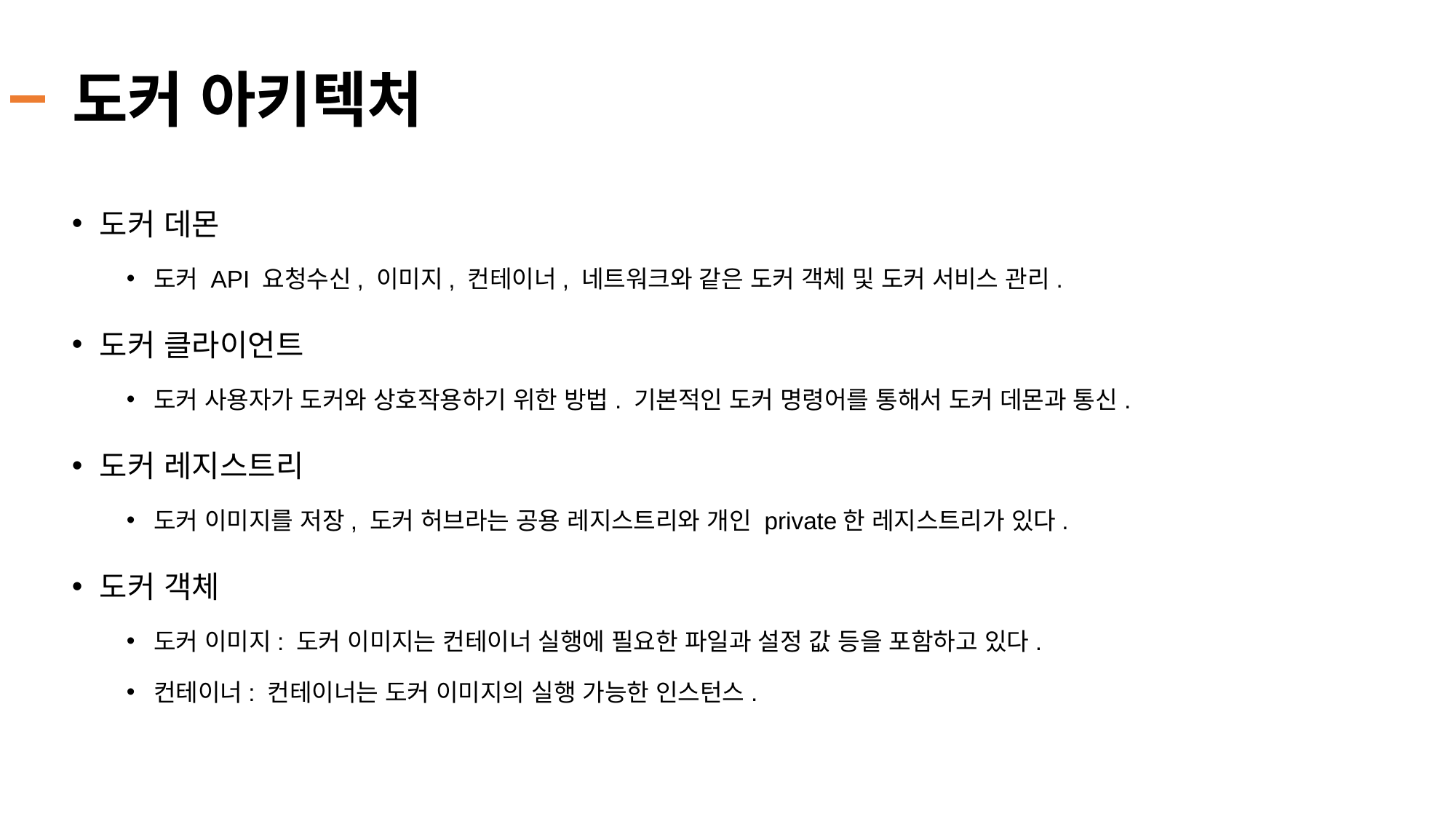

# 도커 아키텍처

도커 데몬
도커 API 요청수신, 이미지, 컨테이너, 네트워크와 같은 도커 객체 및 도커 서비스 관리.
도커 클라이언트
도커 사용자가 도커와 상호작용하기 위한 방법. 기본적인 도커 명령어를 통해서 도커 데몬과 통신.
도커 레지스트리
도커 이미지를 저장, 도커 허브라는 공용 레지스트리와 개인 private한 레지스트리가 있다.
도커 객체
도커 이미지: 도커 이미지는 컨테이너 실행에 필요한 파일과 설정 값 등을 포함하고 있다.
컨테이너: 컨테이너는 도커 이미지의 실행 가능한 인스턴스.